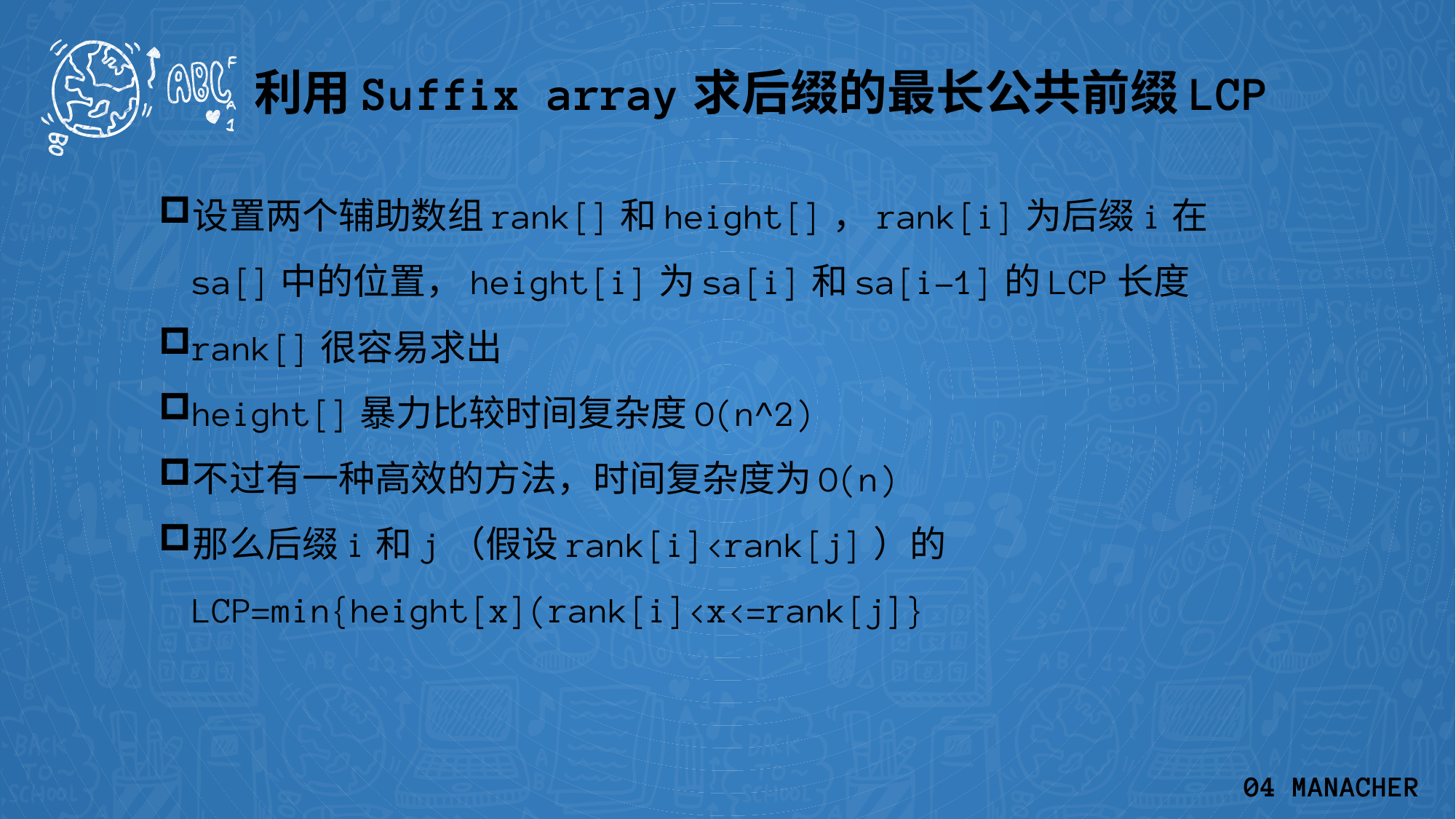

利用Suffix array求后缀的最长公共前缀LCP
设置两个辅助数组rank[]和height[]，rank[i]为后缀i在sa[]中的位置，height[i]为sa[i]和sa[i-1]的LCP长度
rank[]很容易求出
height[]暴力比较时间复杂度O(n^2)
不过有一种高效的方法，时间复杂度为O(n)
那么后缀i和j（假设rank[i]<rank[j]）的LCP=min{height[x](rank[i]<x<=rank[j]}
04 MANACHER